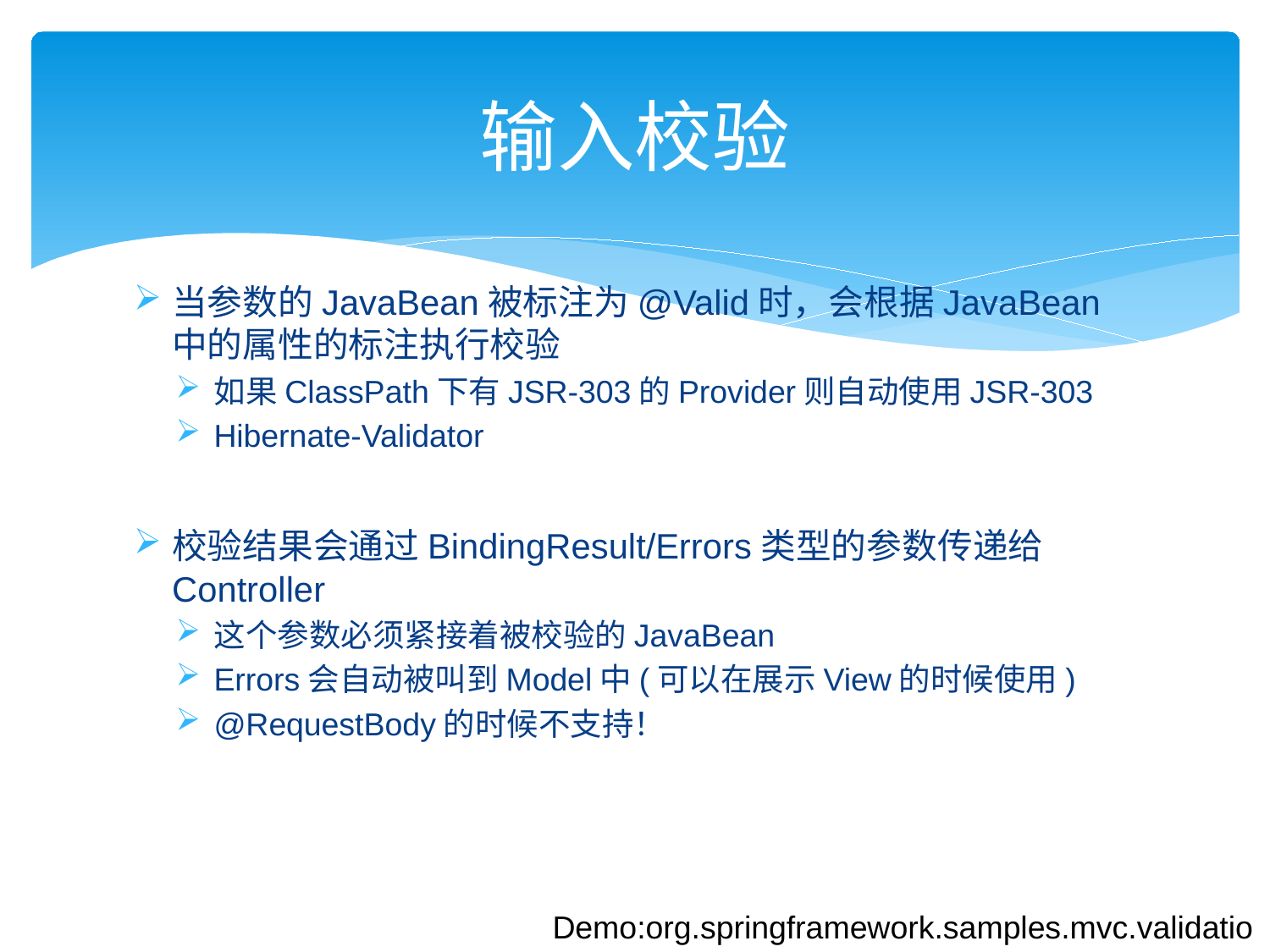

# 输入校验
当参数的JavaBean被标注为@Valid时，会根据JavaBean中的属性的标注执行校验
如果ClassPath下有JSR-303的Provider则自动使用JSR-303
Hibernate-Validator

校验结果会通过BindingResult/Errors类型的参数传递给Controller
这个参数必须紧接着被校验的JavaBean
Errors会自动被叫到Model中(可以在展示View的时候使用)
@RequestBody的时候不支持！
Demo:org.springframework.samples.mvc.validation